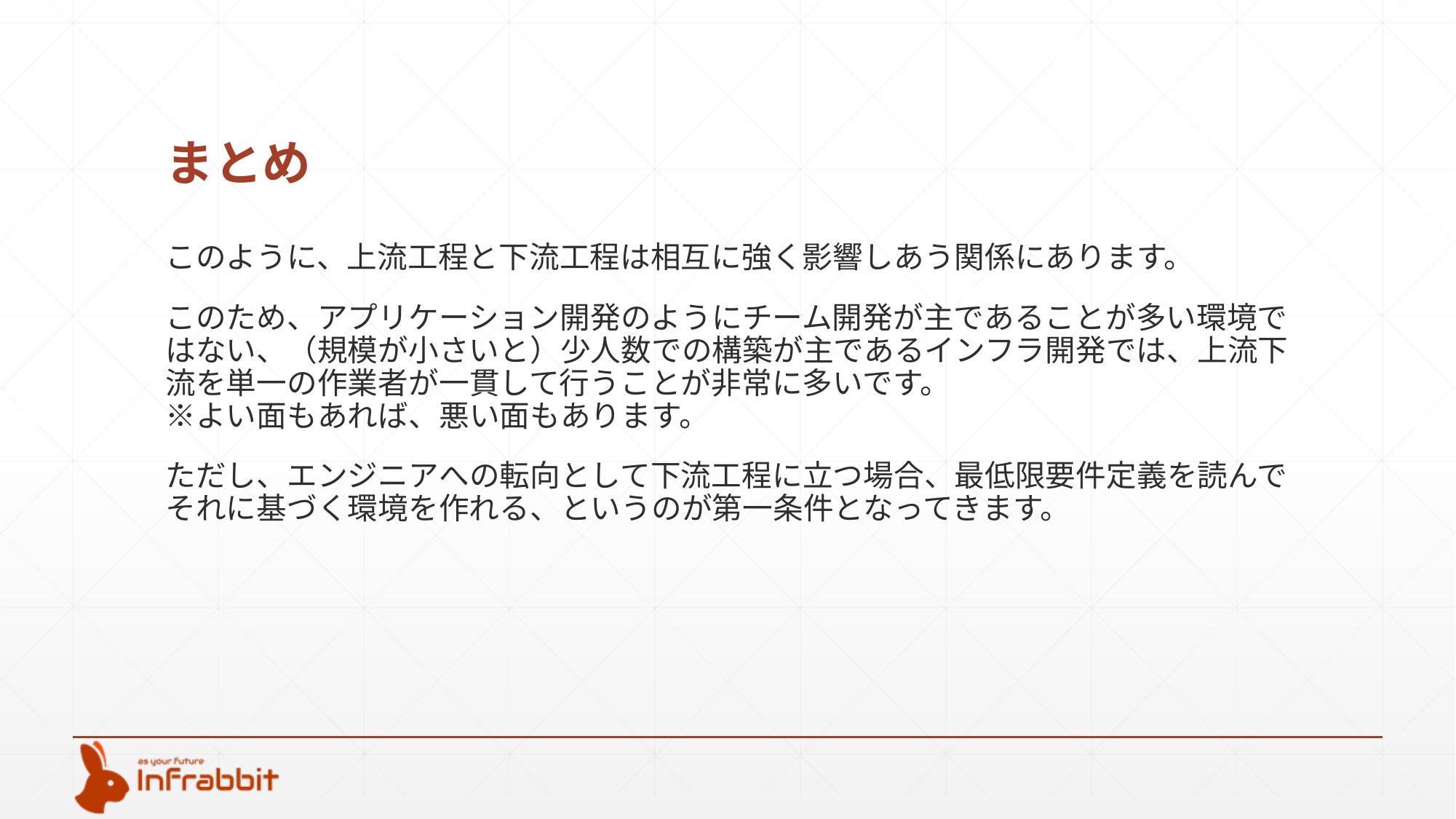

# まとめ
このように、上流工程と下流工程は相互に強く影響しあう関係にあります。
このため、アプリケーション開発のようにチーム開発が主であることが多い環境ではない、（規模が小さいと）少人数での構築が主であるインフラ開発では、上流下流を単一の作業者が一貫して行うことが非常に多いです。
※よい面もあれば、悪い面もあります。
ただし、エンジニアへの転向として下流工程に立つ場合、最低限要件定義を読んでそれに基づく環境を作れる、というのが第一条件となってきます。